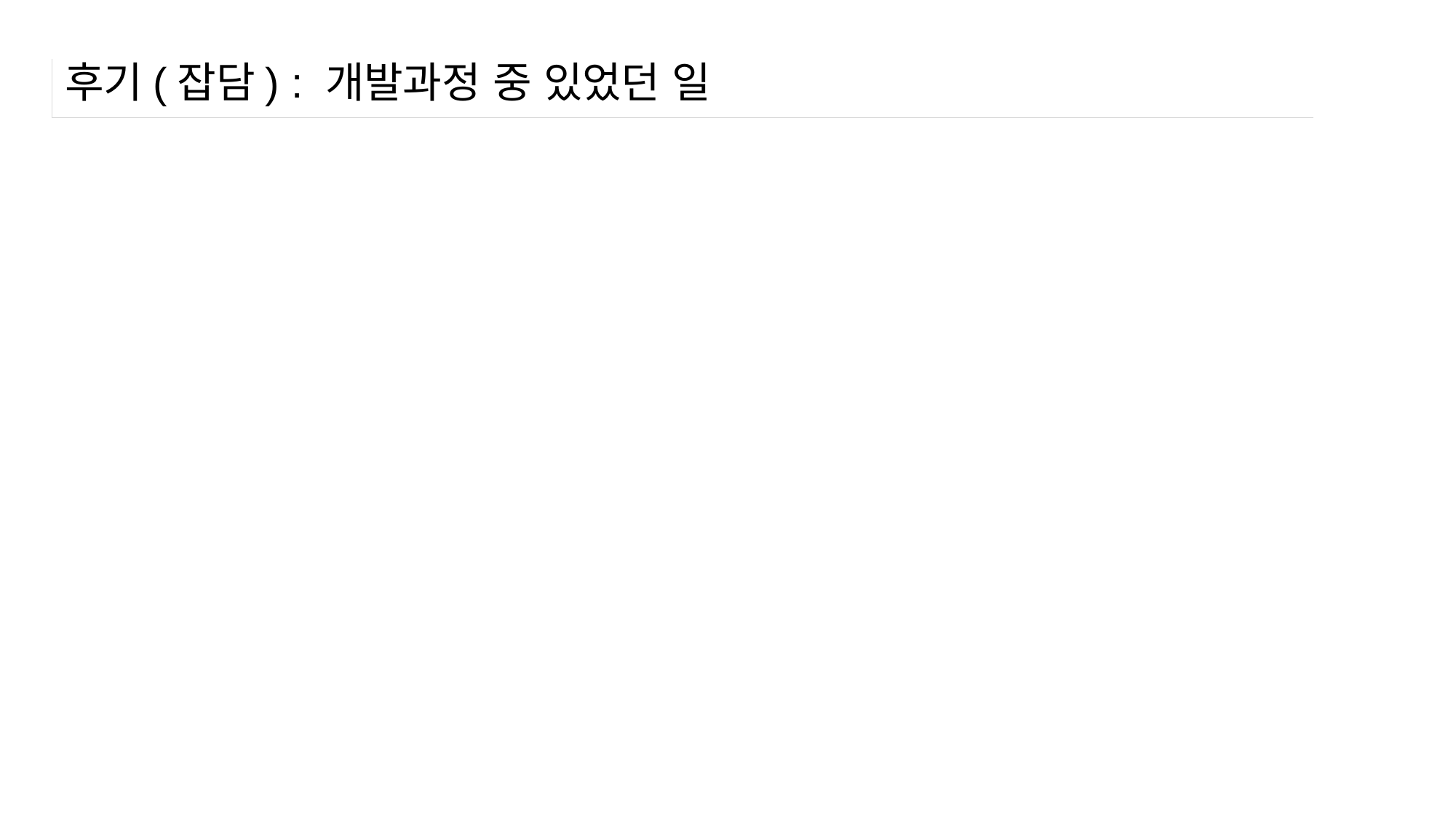

# 후기(잡담) : 개발과정 중 있었던 일